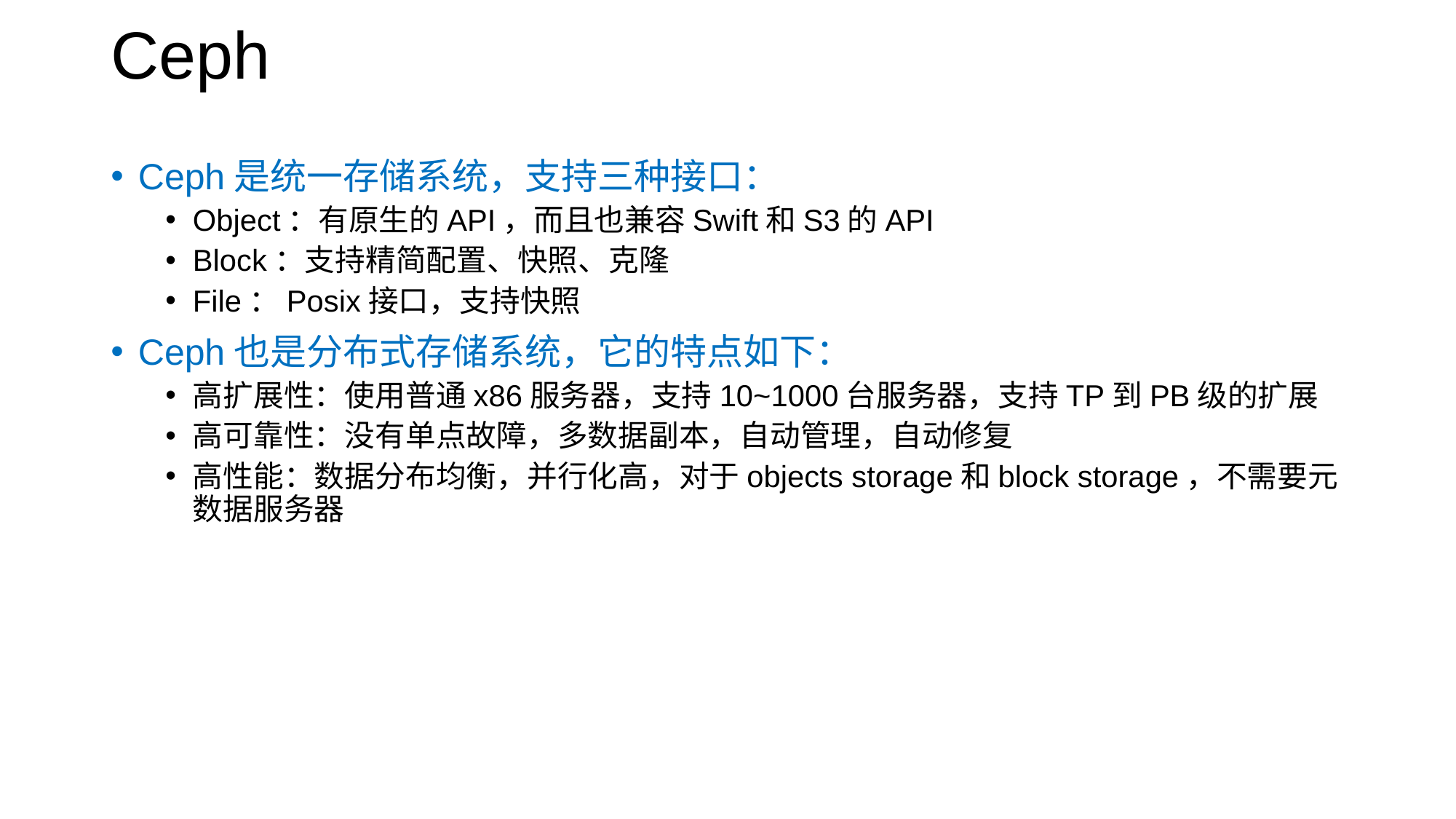

# Ceph
Ceph是统一存储系统，支持三种接口：
Object：有原生的API，而且也兼容Swift和S3的API
Block：支持精简配置、快照、克隆
File：Posix接口，支持快照
Ceph也是分布式存储系统，它的特点如下：
高扩展性：使用普通x86服务器，支持10~1000台服务器，支持TP到PB级的扩展
高可靠性：没有单点故障，多数据副本，自动管理，自动修复
高性能：数据分布均衡，并行化高，对于objects storage和block storage，不需要元数据服务器